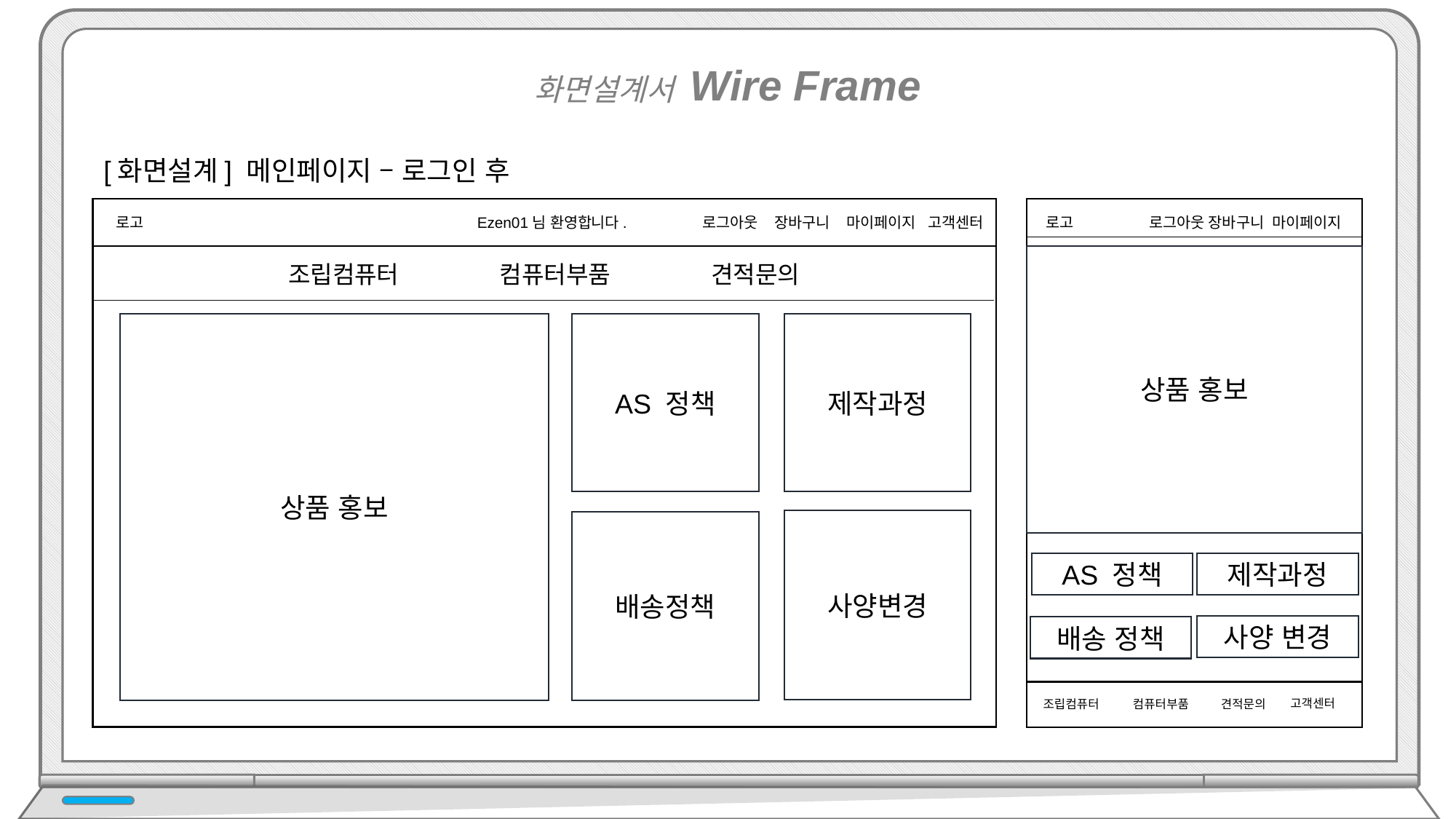

화면설계서 Wire Frame
[화면설계] 메인페이지 – 로그인 후

Ezen01님 환영합니다.
로그아웃    장바구니    마이페이지   고객센터
로고
로그아웃 장바구니  마이페이지
로고
상품 홍보
조립컴퓨터               컴퓨터부품               견적문의
상품 홍보
AS 정책
제작과정
사양변경
배송정책
제작과정
AS 정책
사양 변경
배송 정책

고객센터
견적문의
조립컴퓨터
컴퓨터부품